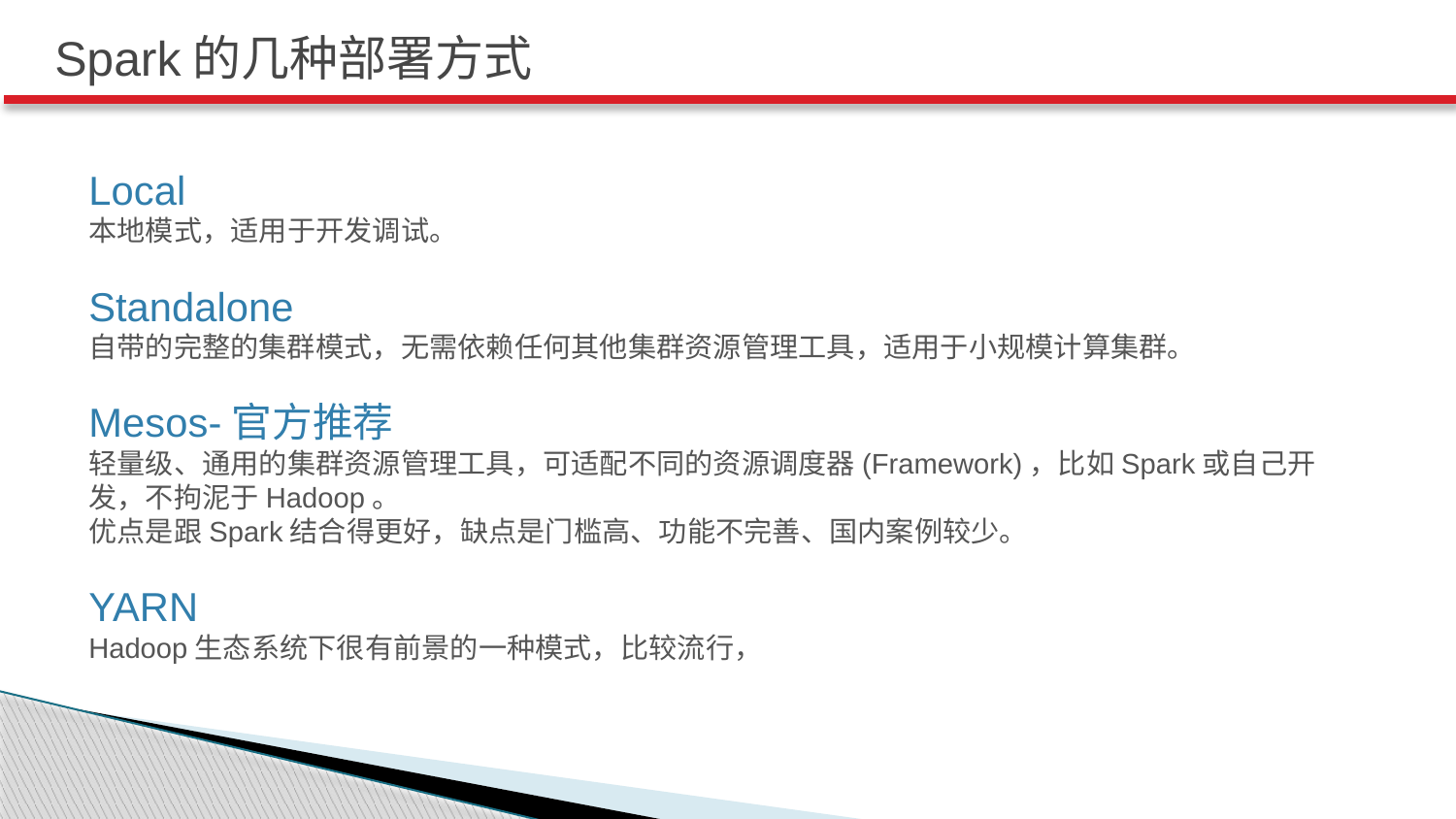

# Spark的几种部署方式
Local
本地模式，适用于开发调试。

Standalone
自带的完整的集群模式，无需依赖任何其他集群资源管理工具，适用于小规模计算集群。

Mesos-官方推荐
轻量级、通用的集群资源管理工具，可适配不同的资源调度器(Framework)，比如Spark或自己开发，不拘泥于Hadoop。
优点是跟Spark结合得更好，缺点是门槛高、功能不完善、国内案例较少。

YARN
Hadoop生态系统下很有前景的一种模式，比较流行，
Spark代码贡献者每个月的增长曲线